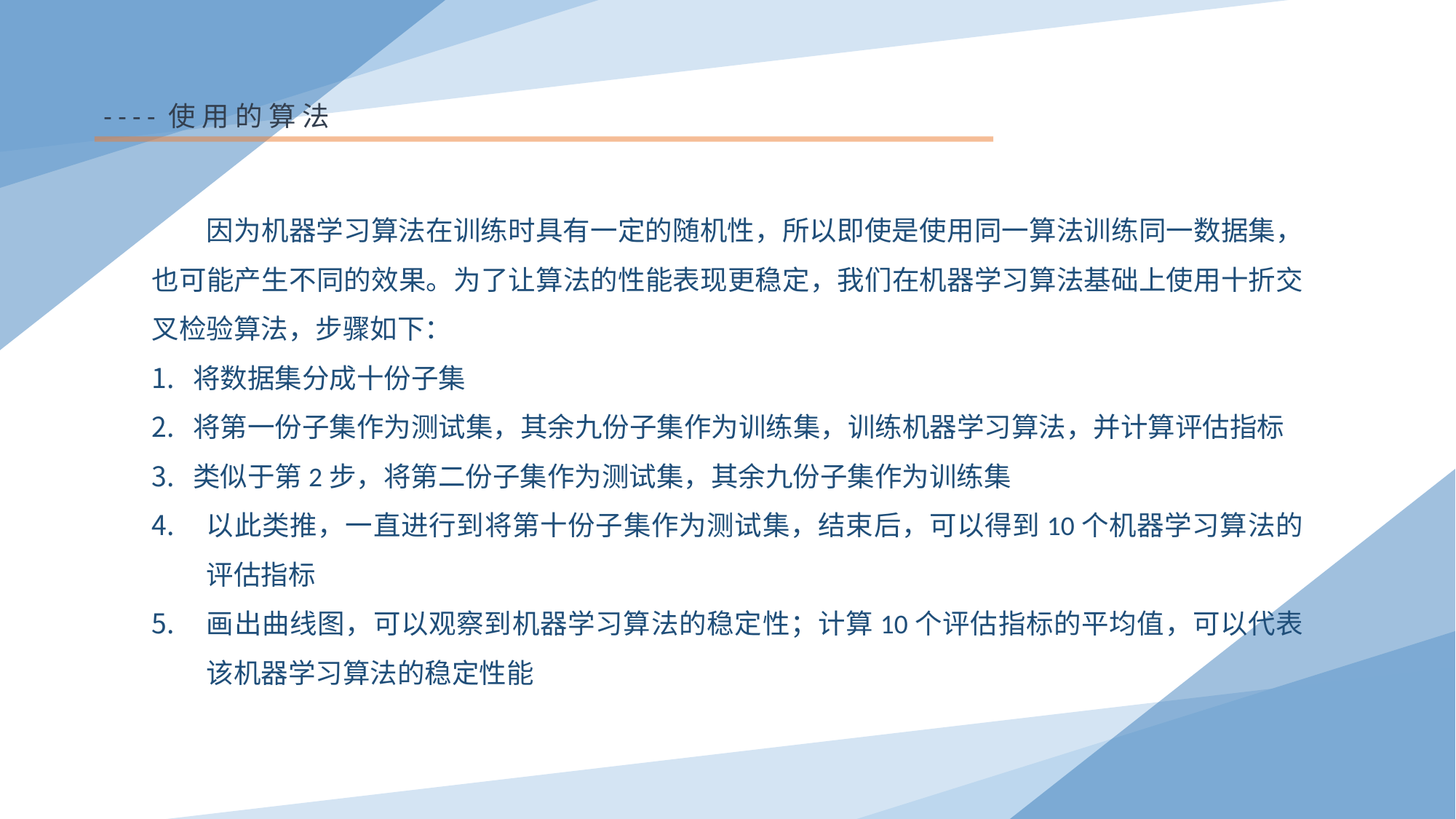

- - - - 使 用 的 算 法

因为机器学习算法在训练时具有一定的随机性，所以即使是使用同一算法训练同一数据集，也可能产生不同的效果。为了让算法的性能表现更稳定，我们在机器学习算法基础上使用十折交叉检验算法，步骤如下：
将数据集分成十份子集
将第一份子集作为测试集，其余九份子集作为训练集，训练机器学习算法，并计算评估指标
类似于第2步，将第二份子集作为测试集，其余九份子集作为训练集
以此类推，一直进行到将第十份子集作为测试集，结束后，可以得到10个机器学习算法的评估指标
画出曲线图，可以观察到机器学习算法的稳定性；计算10个评估指标的平均值，可以代表该机器学习算法的稳定性能